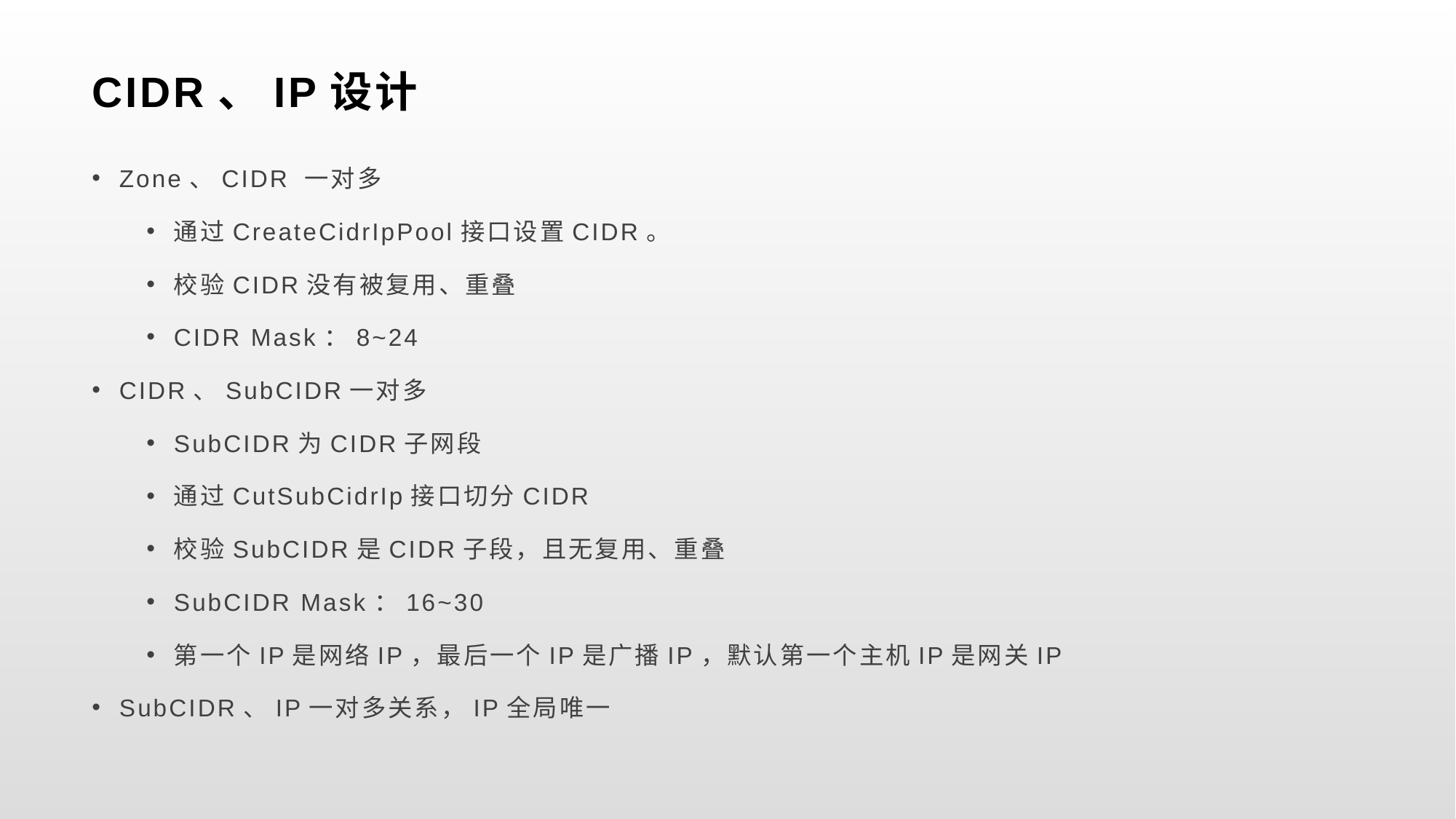

# CIDR、IP设计
Zone、CIDR 一对多
通过CreateCidrIpPool接口设置CIDR。
校验CIDR没有被复用、重叠
CIDR Mask：8~24
CIDR、SubCIDR一对多
SubCIDR为CIDR子网段
通过CutSubCidrIp接口切分CIDR
校验SubCIDR是CIDR子段，且无复用、重叠
SubCIDR Mask：16~30
第一个IP是网络IP，最后一个IP是广播IP，默认第一个主机IP是网关IP
SubCIDR、IP一对多关系，IP全局唯一